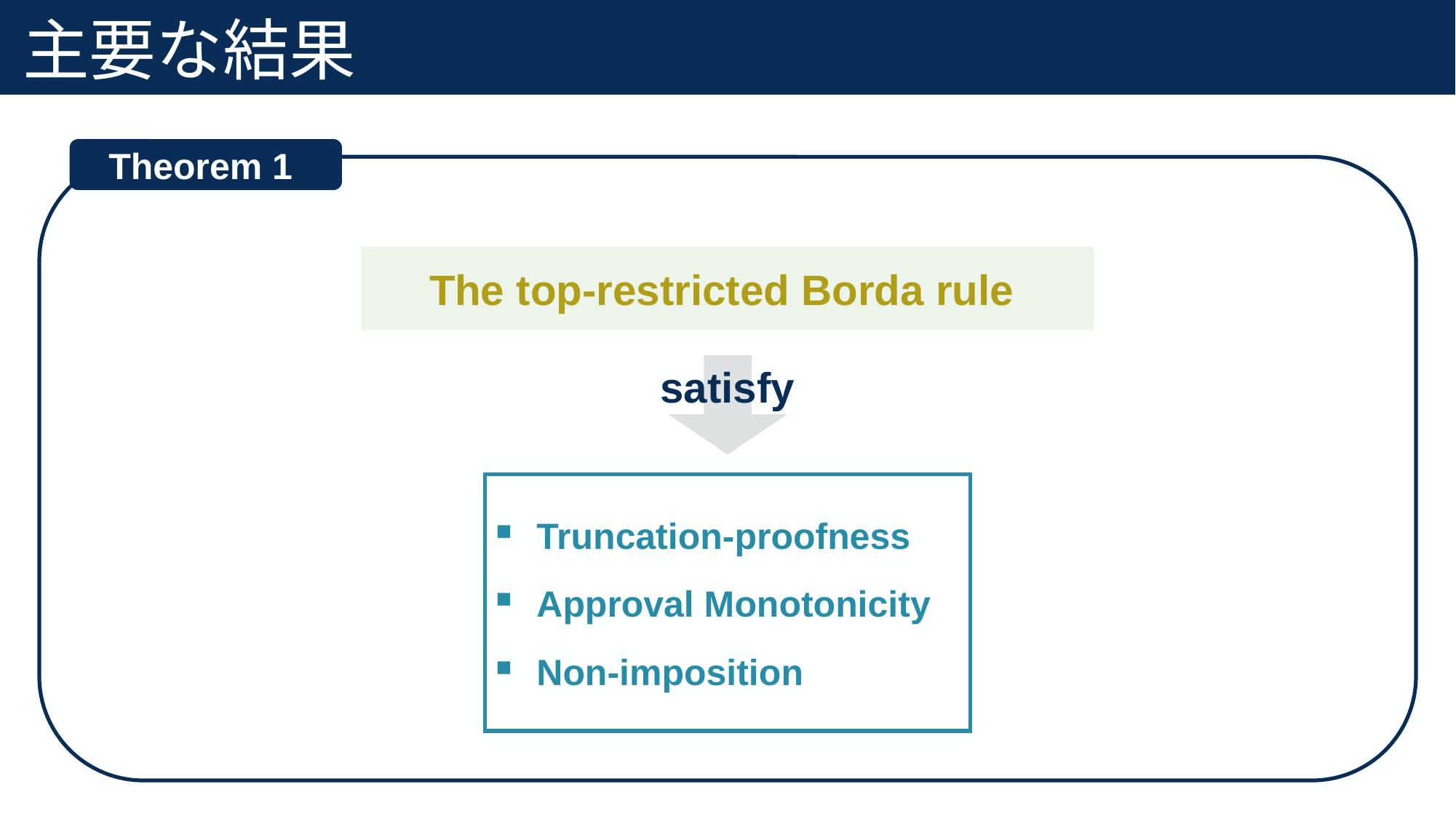

# 主要な結果
41
Theorem 1

The top-restricted Borda rule

satisfy
Truncation-proofness
Approval Monotonicity
Non-imposition